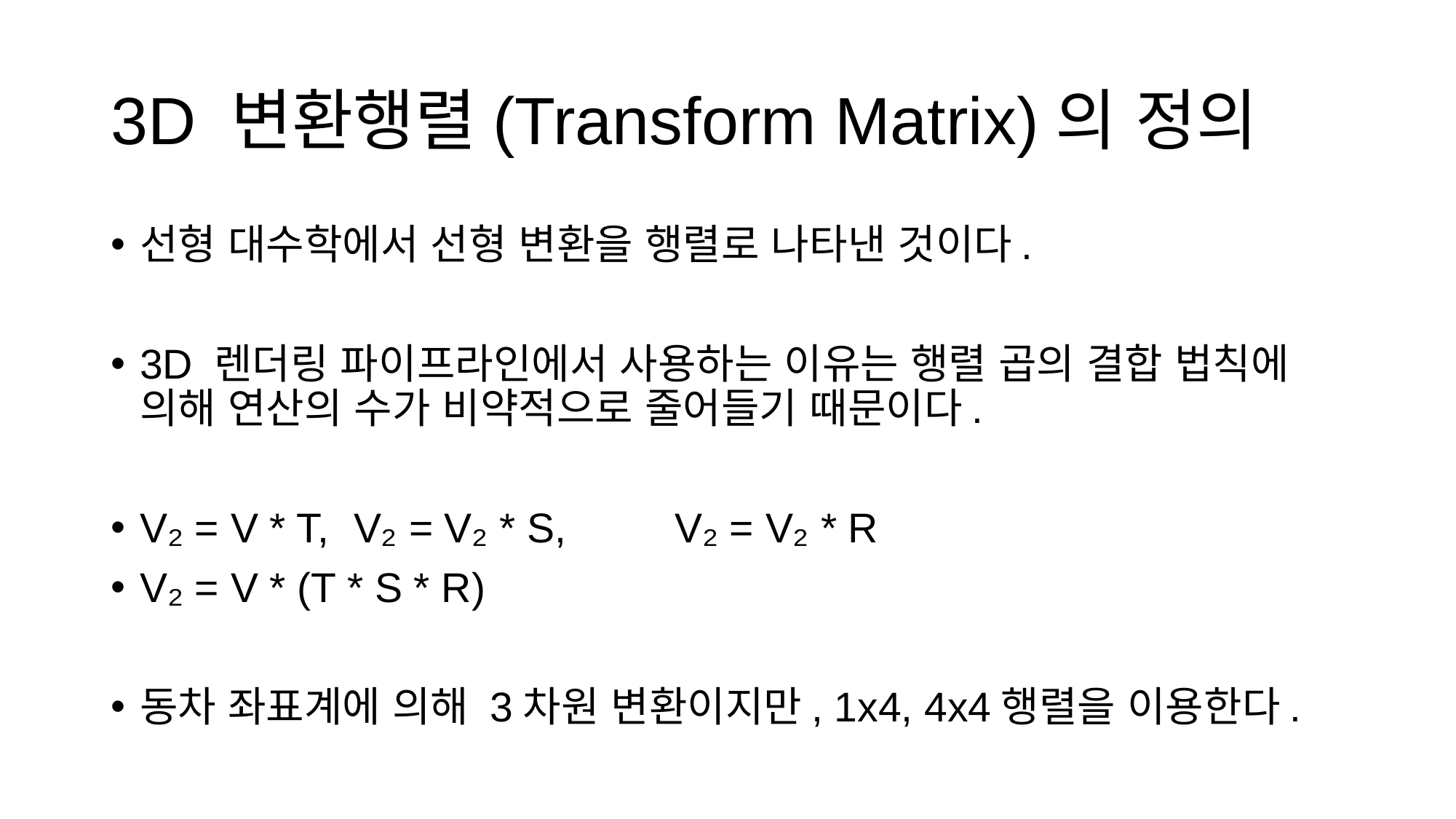

# 3D 변환행렬(Transform Matrix)의 정의
선형 대수학에서 선형 변환을 행렬로 나타낸 것이다.

3D 렌더링 파이프라인에서 사용하는 이유는 행렬 곱의 결합 법칙에 의해 연산의 수가 비약적으로 줄어들기 때문이다.

V₂ = V * T,	V₂ = V₂ * S, 	V₂ = V₂ * R
V₂ = V * (T * S * R)

동차 좌표계에 의해 3차원 변환이지만, 1x4, 4x4행렬을 이용한다.